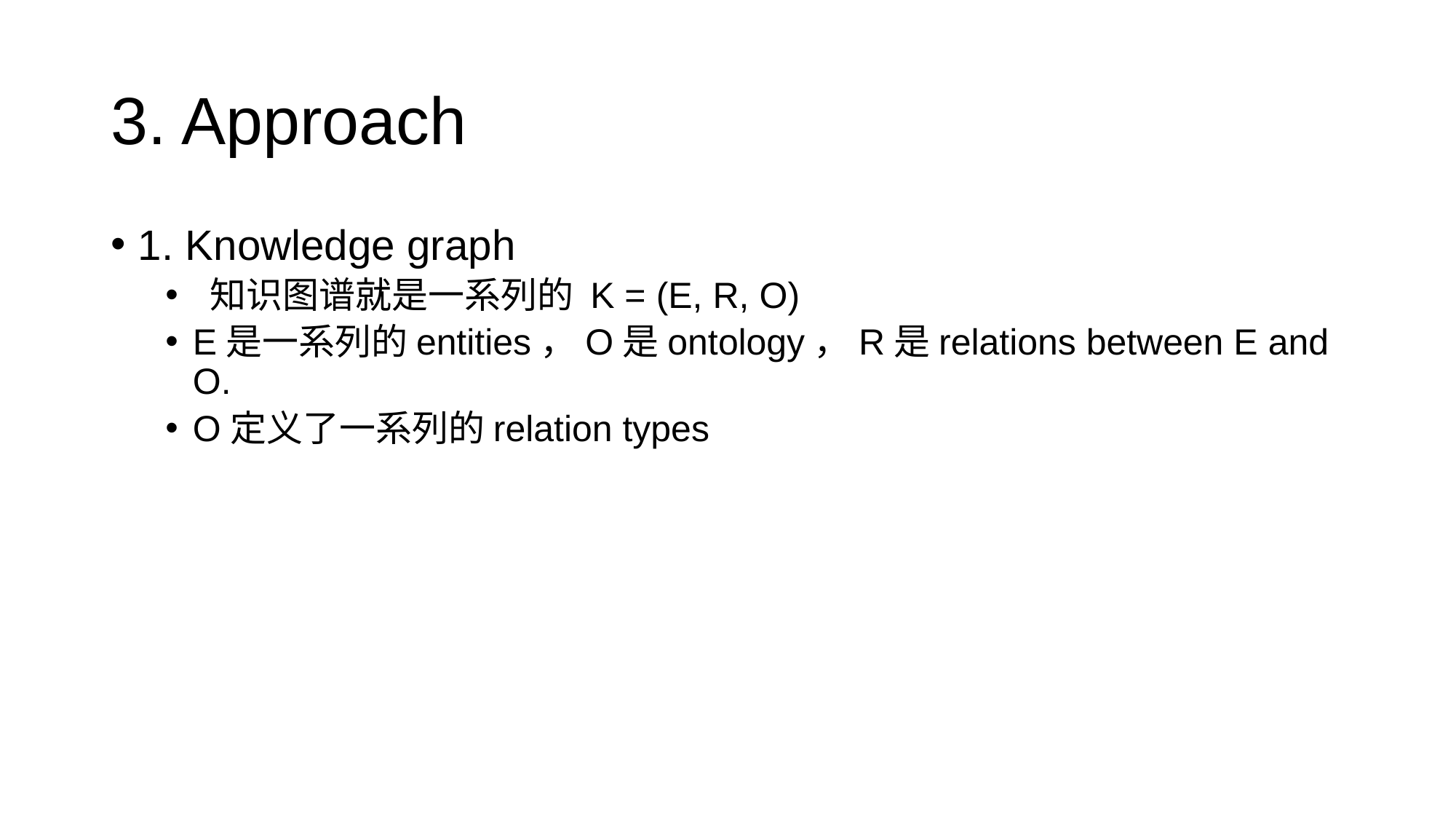

# 3. Approach
1. Knowledge graph
 知识图谱就是一系列的 K = (E, R, O)
E是一系列的entities，O是ontology，R是relations between E and O.
O定义了一系列的relation types